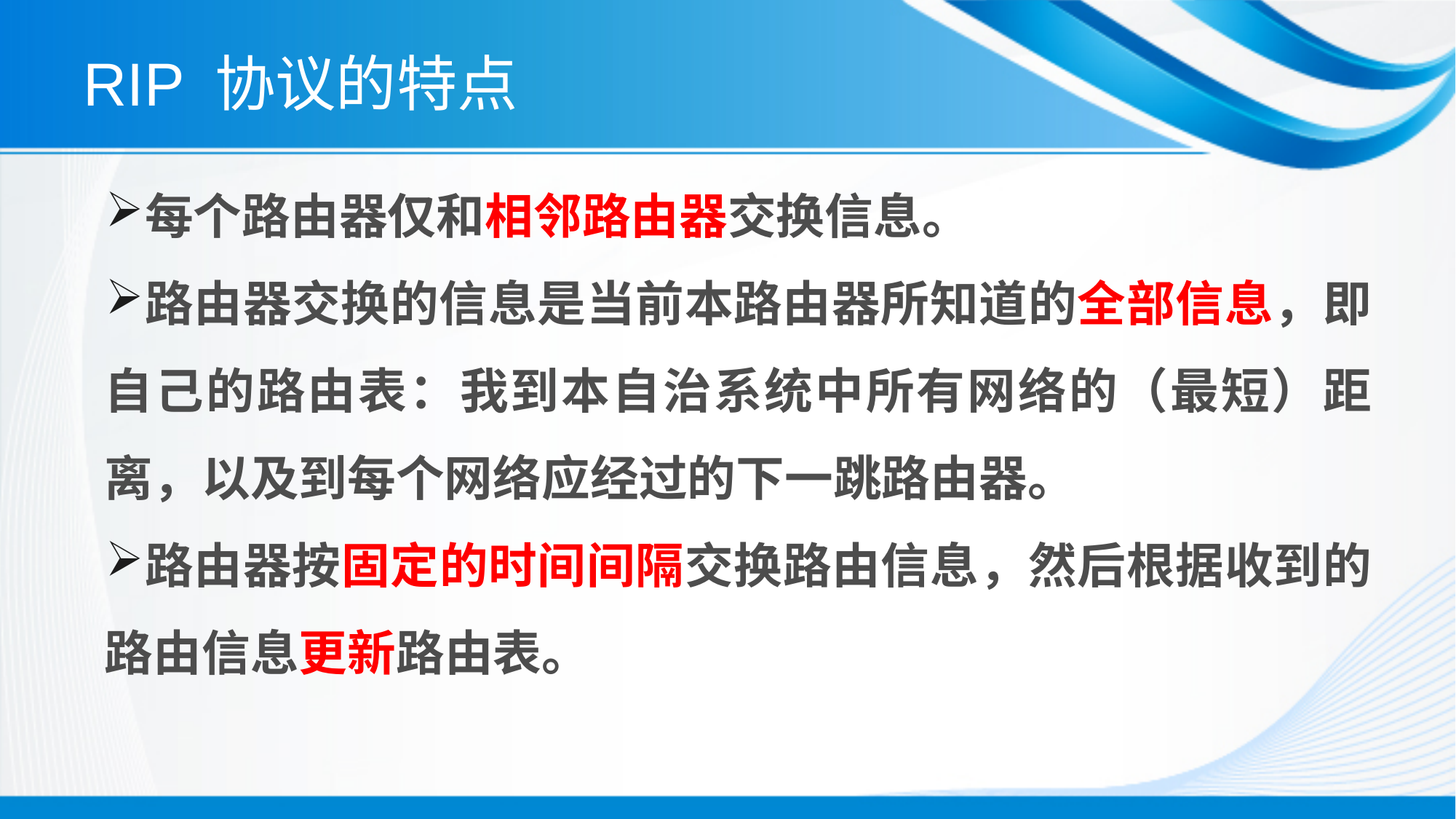

# RIP 协议的特点
每个路由器仅和相邻路由器交换信息。
路由器交换的信息是当前本路由器所知道的全部信息，即自己的路由表：我到本自治系统中所有网络的（最短）距离，以及到每个网络应经过的下一跳路由器。
路由器按固定的时间间隔交换路由信息，然后根据收到的路由信息更新路由表。